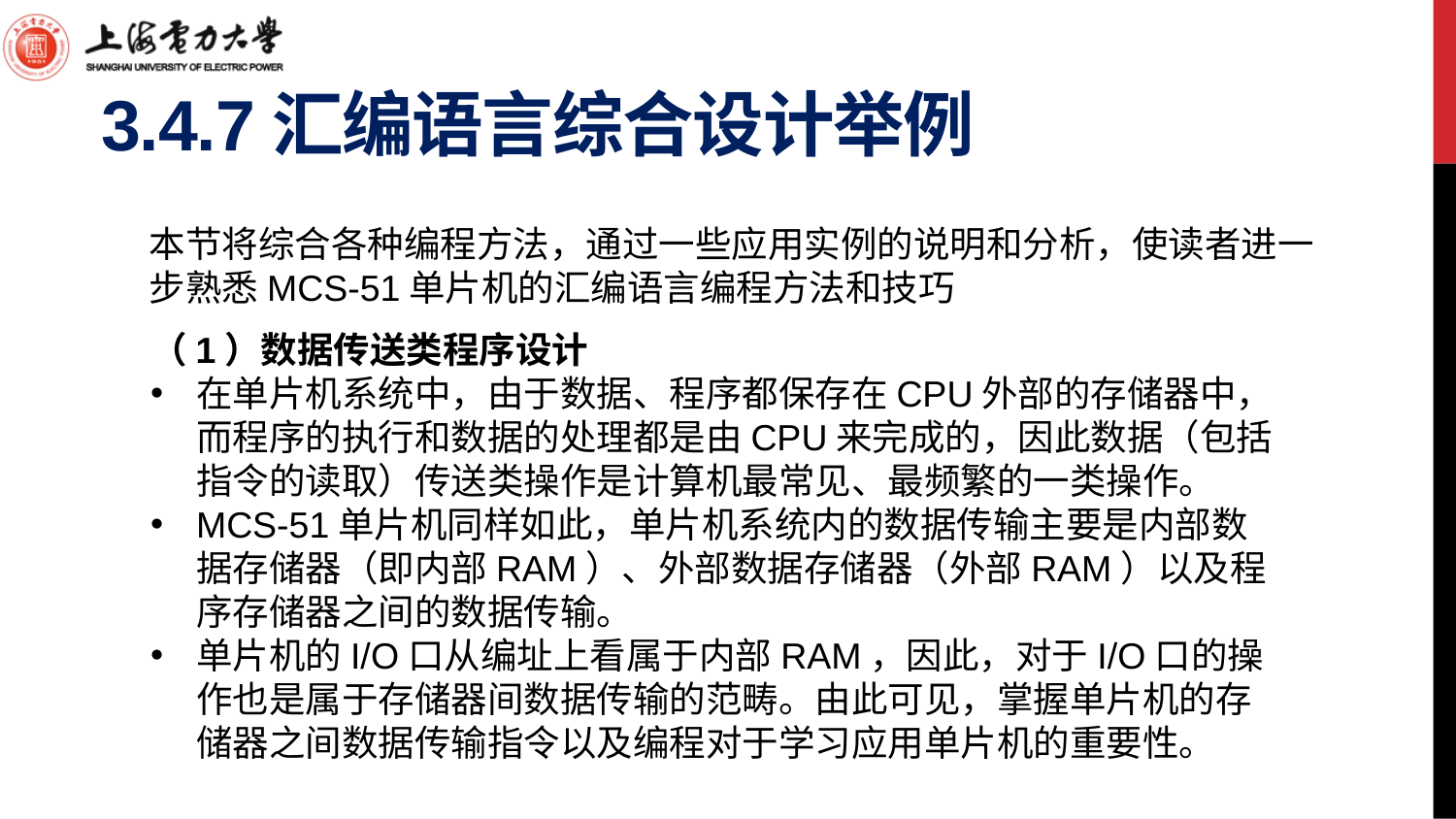

# 3.4.7汇编语言综合设计举例
本节将综合各种编程方法，通过一些应用实例的说明和分析，使读者进一步熟悉MCS-51单片机的汇编语言编程方法和技巧
（1）数据传送类程序设计
在单片机系统中，由于数据、程序都保存在CPU外部的存储器中，而程序的执行和数据的处理都是由CPU来完成的，因此数据（包括指令的读取）传送类操作是计算机最常见、最频繁的一类操作。
MCS-51单片机同样如此，单片机系统内的数据传输主要是内部数据存储器（即内部RAM）、外部数据存储器（外部RAM）以及程序存储器之间的数据传输。
单片机的I/O口从编址上看属于内部RAM，因此，对于I/O口的操作也是属于存储器间数据传输的范畴。由此可见，掌握单片机的存储器之间数据传输指令以及编程对于学习应用单片机的重要性。